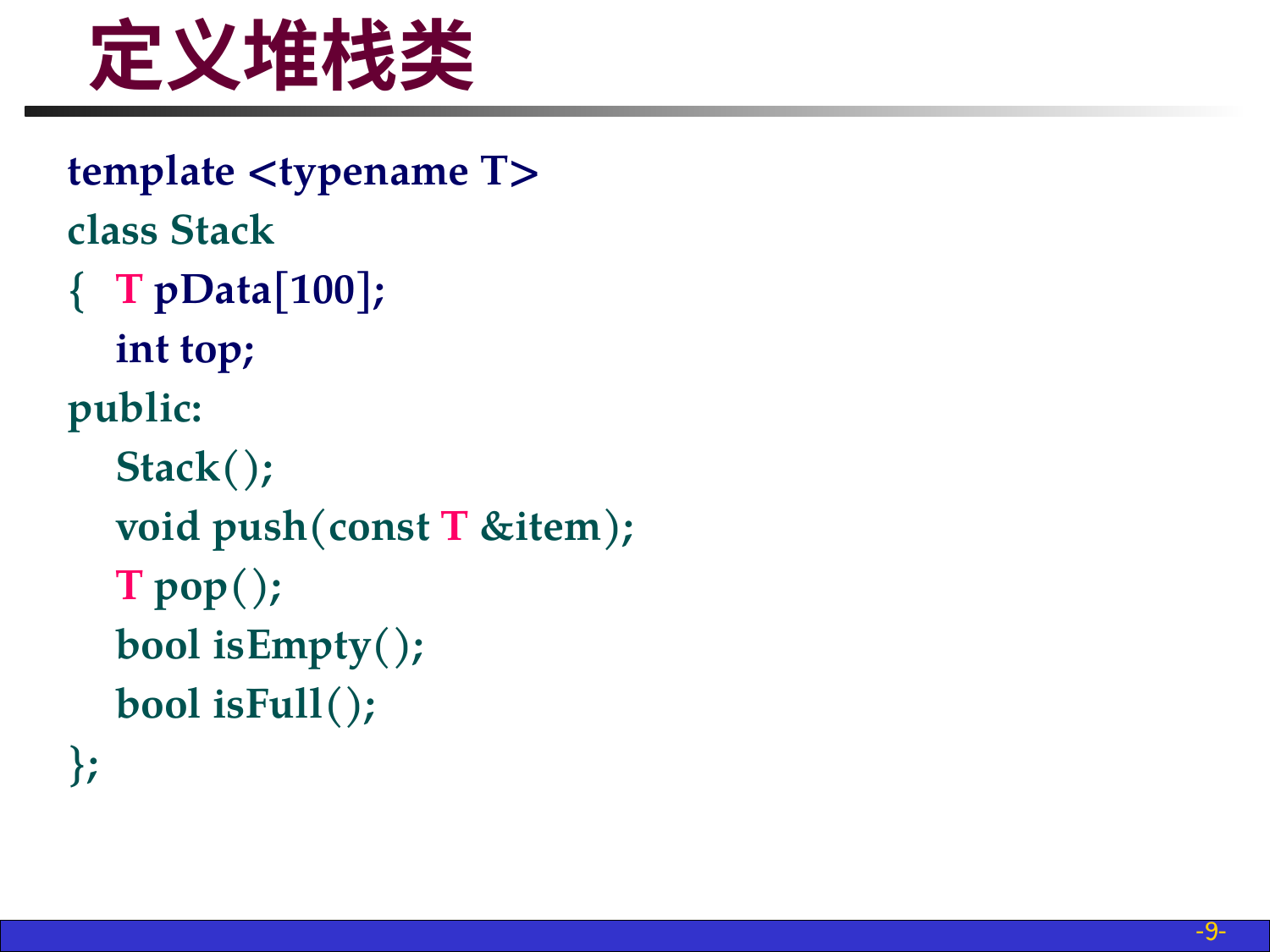

# 定义堆栈类
template <typename T>
class Stack
{	T pData[100];
	int top;
public:
	Stack();
	void push(const T &item);
	T pop();
	bool isEmpty();
	bool isFull();
};
-9-